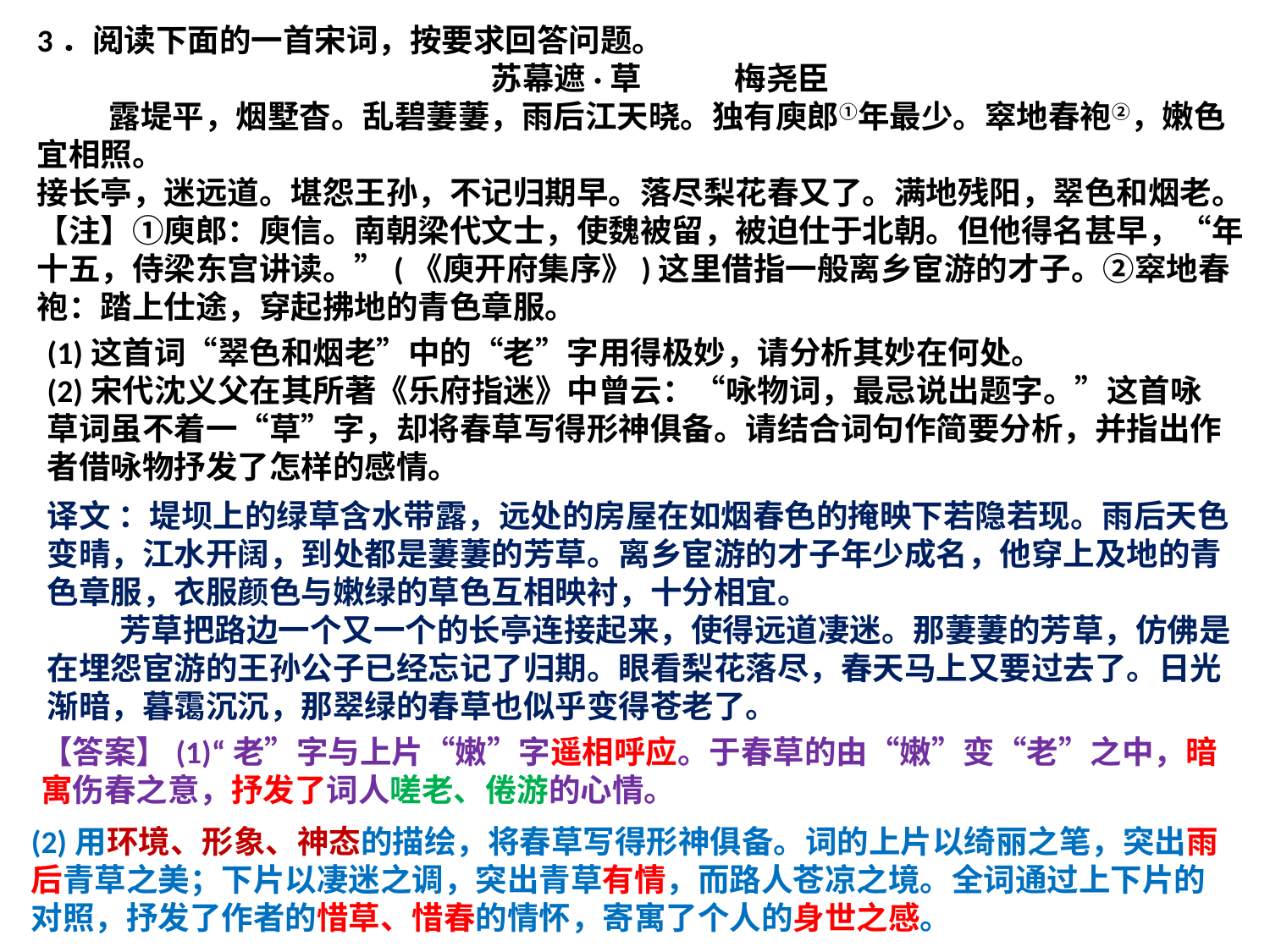

3．阅读下面的一首宋词，按要求回答问题。
                                                              苏幕遮·草             梅尧臣
         露堤平，烟墅杳。乱碧萋萋，雨后江天晓。独有庾郎①年最少。窣地春袍②，嫩色宜相照。
接长亭，迷远道。堪怨王孙，不记归期早。落尽梨花春又了。满地残阳，翠色和烟老。
【注】①庾郎：庾信。南朝梁代文士，使魏被留，被迫仕于北朝。但他得名甚早，“年十五，侍梁东宫讲读。”(《庾开府集序》)这里借指一般离乡宦游的才子。②窣地春袍：踏上仕途，穿起拂地的青色章服。
(1)这首词“翠色和烟老”中的“老”字用得极妙，请分析其妙在何处。
(2)宋代沈义父在其所著《乐府指迷》中曾云：“咏物词，最忌说出题字。”这首咏草词虽不着一“草”字，却将春草写得形神俱备。请结合词句作简要分析，并指出作者借咏物抒发了怎样的感情。
译文 ：堤坝上的绿草含水带露，远处的房屋在如烟春色的掩映下若隐若现。雨后天色变晴，江水开阔，到处都是萋萋的芳草。离乡宦游的才子年少成名，他穿上及地的青色章服，衣服颜色与嫩绿的草色互相映衬，十分相宜。
         芳草把路边一个又一个的长亭连接起来，使得远道凄迷。那萋萋的芳草，仿佛是在埋怨宦游的王孙公子已经忘记了归期。眼看梨花落尽，春天马上又要过去了。日光渐暗，暮霭沉沉，那翠绿的春草也似乎变得苍老了。
【答案】(1)“老”字与上片“嫩”字遥相呼应。于春草的由“嫩”变“老”之中，暗寓伤春之意，抒发了词人嗟老、倦游的心情。
(2)用环境、形象、神态的描绘，将春草写得形神俱备。词的上片以绮丽之笔，突出雨后青草之美；下片以凄迷之调，突出青草有情，而路人苍凉之境。全词通过上下片的对照，抒发了作者的惜草、惜春的情怀，寄寓了个人的身世之感。